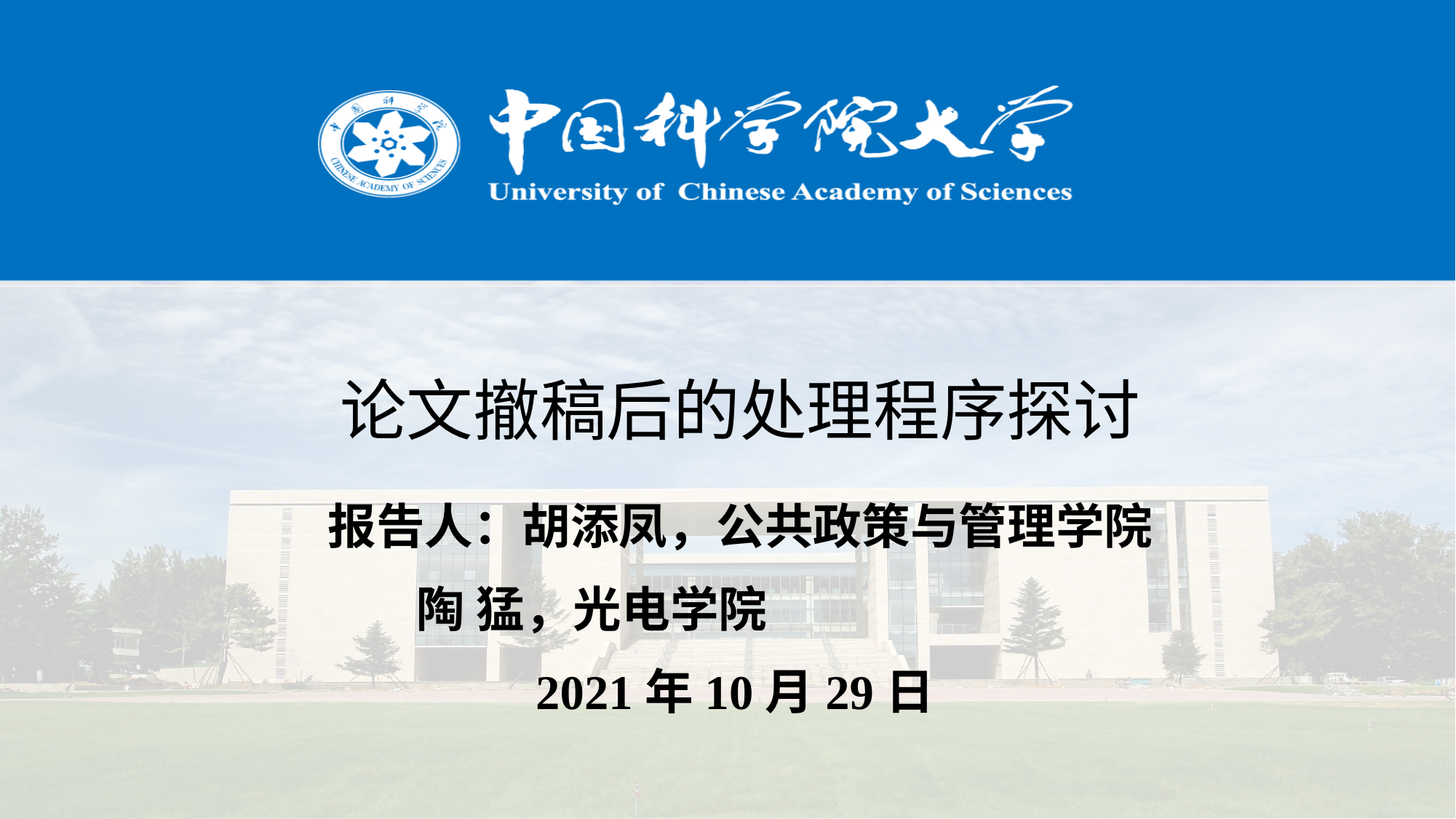

论文撤稿后的处理程序探讨
报告人：胡添凤，公共政策与管理学院
           陶 猛，光电学院
2021年10月29日